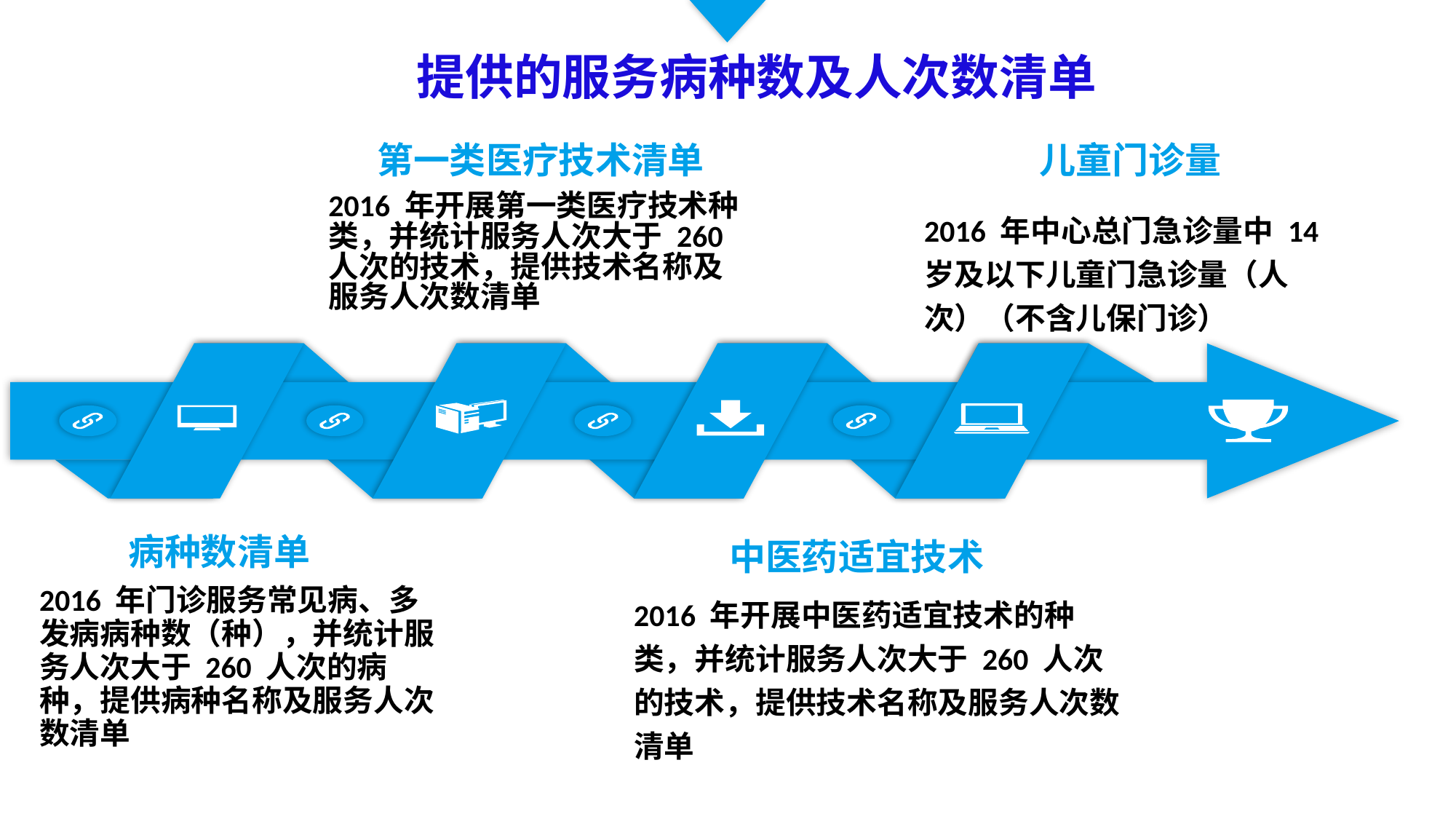

提供的服务病种数及人次数清单
第一类医疗技术清单
2016 年开展第一类医疗技术种类，并统计服务人次大于 260 人次的技术，提供技术名称及服务人次数清单
儿童门诊量
2016 年中心总门急诊量中 14 岁及以下儿童门急诊量（人次）（不含儿保门诊）

病种数清单
2016 年门诊服务常见病、多发病病种数（种），并统计服务人次大于 260 人次的病种，提供病种名称及服务人次数清单
中医药适宜技术
2016 年开展中医药适宜技术的种类，并统计服务人次大于 260 人次的技术，提供技术名称及服务人次数清单